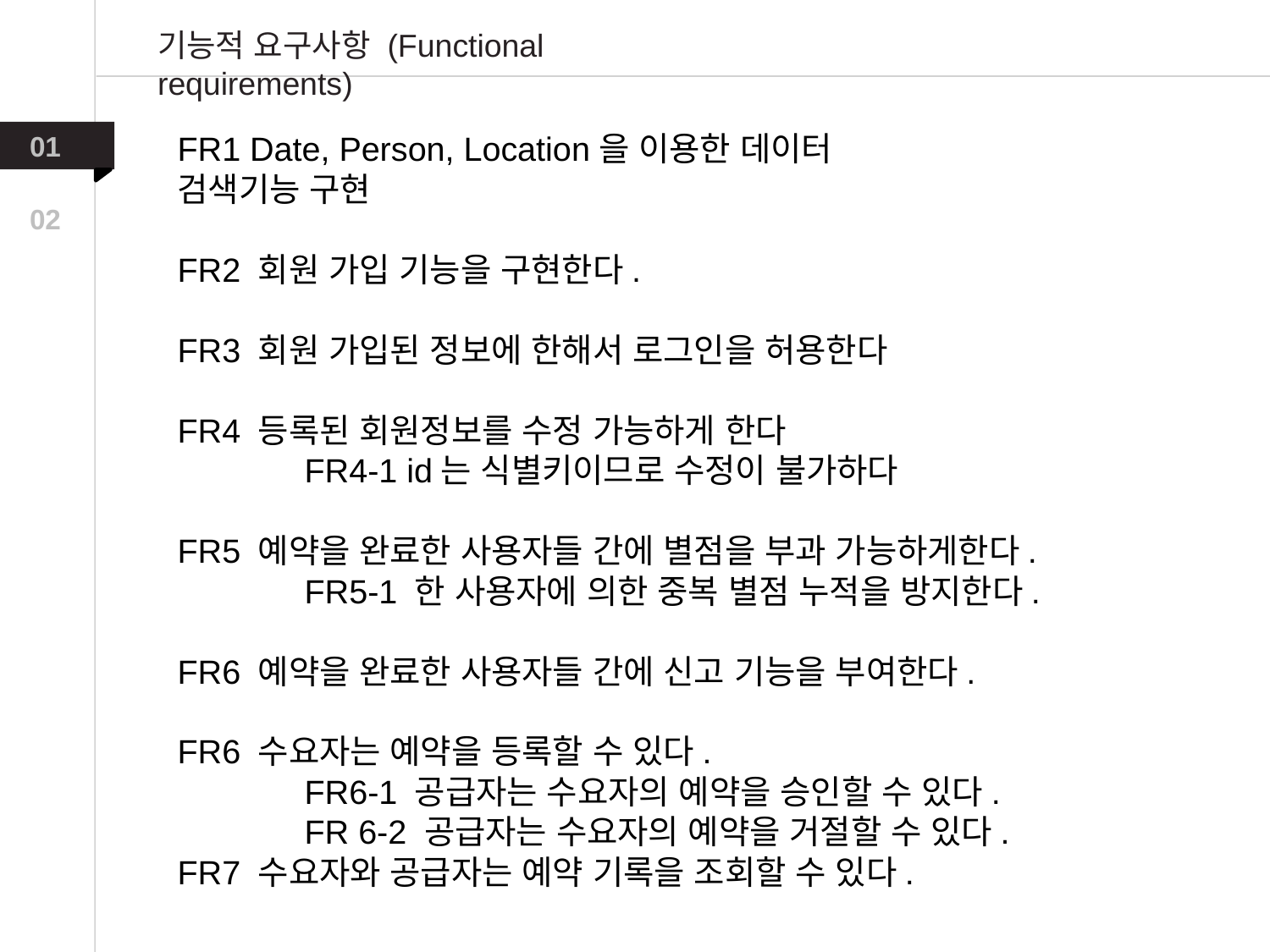

기능적 요구사항 (Functional requirements)

FR1 Date, Person, Location을 이용한 데이터
검색기능 구현

FR2 회원 가입 기능을 구현한다.

FR3 회원 가입된 정보에 한해서 로그인을 허용한다

FR4 등록된 회원정보를 수정 가능하게 한다
	FR4-1 id는 식별키이므로 수정이 불가하다

FR5 예약을 완료한 사용자들 간에 별점을 부과 가능하게한다.
	FR5-1 한 사용자에 의한 중복 별점 누적을 방지한다.

FR6 예약을 완료한 사용자들 간에 신고 기능을 부여한다.

FR6 수요자는 예약을 등록할 수 있다.
	FR6-1 공급자는 수요자의 예약을 승인할 수 있다.
	FR 6-2 공급자는 수요자의 예약을 거절할 수 있다.
FR7 수요자와 공급자는 예약 기록을 조회할 수 있다.
01

02